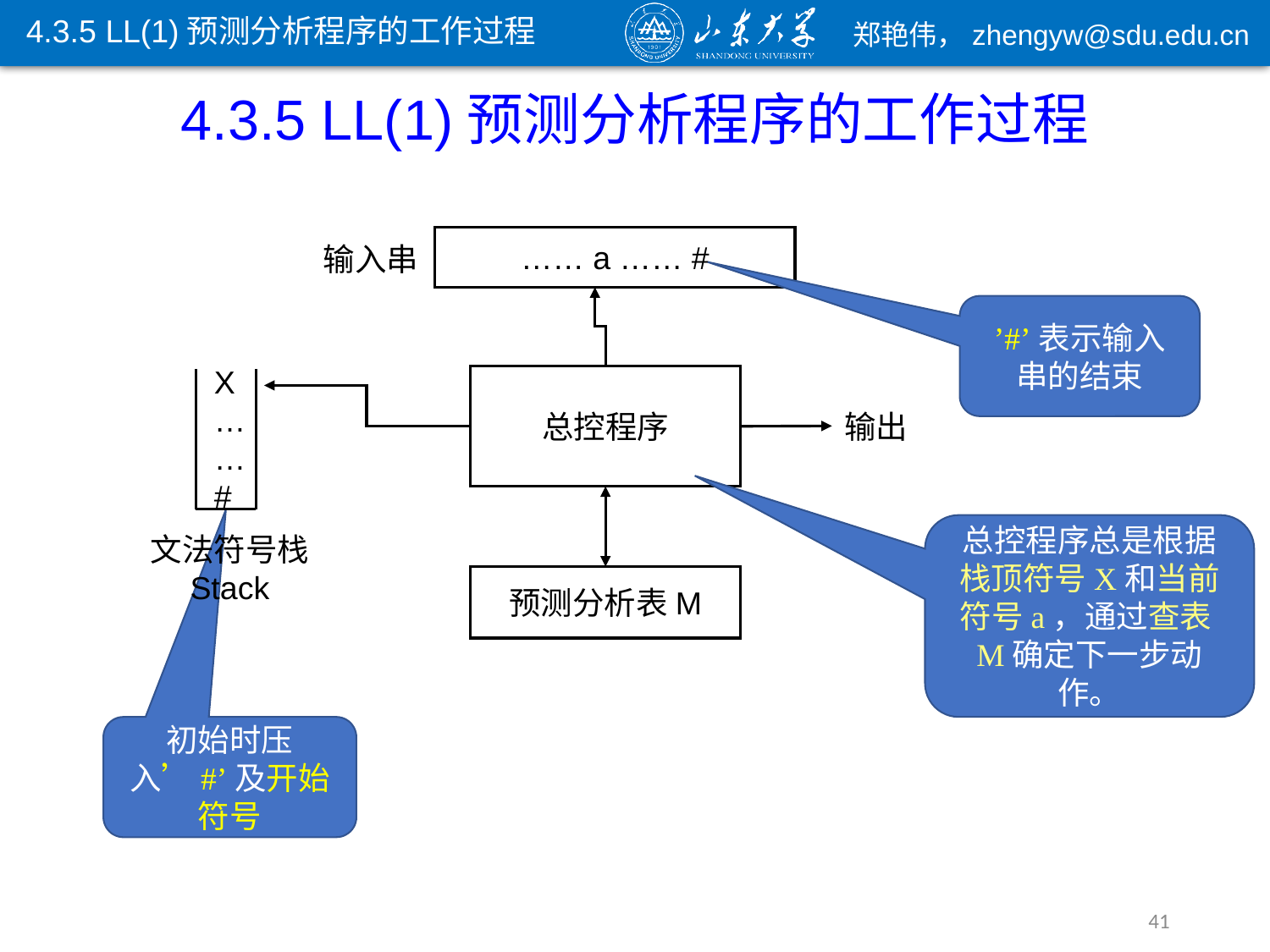

4.3.5 LL(1)预测分析程序的工作过程
4.3.5 LL(1)预测分析程序的工作过程
…… a …… #
输入串
’#’表示输入串的结束
X
…
…
#
文法符号栈
Stack
总控程序
输出
总控程序总是根据栈顶符号X和当前符号a，通过查表M确定下一步动作。
预测分析表M
初始时压入’#’及开始符号
41